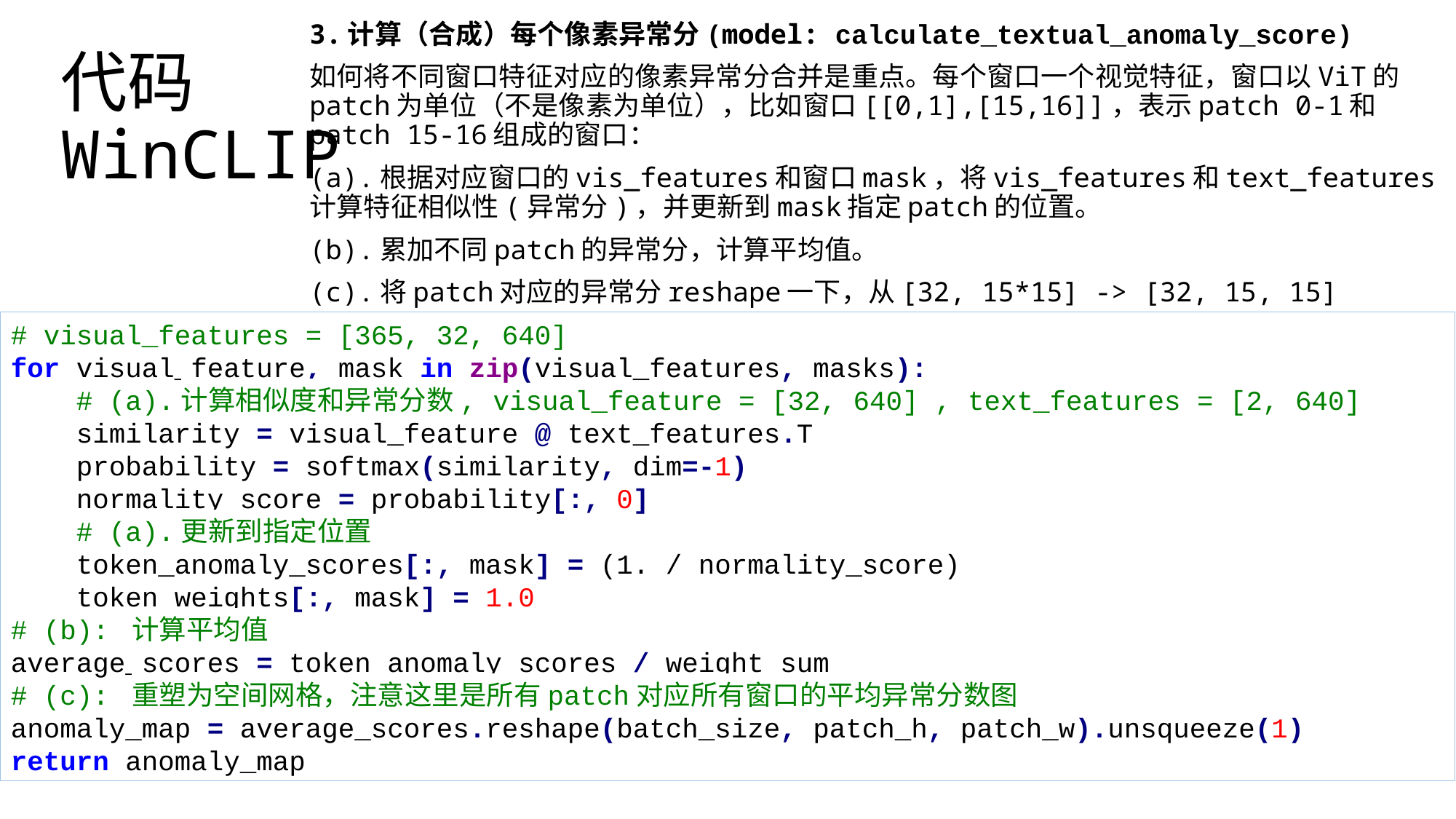

3.计算（合成）每个像素异常分(model: calculate_textual_anomaly_score)
如何将不同窗口特征对应的像素异常分合并是重点。每个窗口一个视觉特征，窗口以ViT的patch为单位（不是像素为单位），比如窗口[[0,1],[15,16]]，表示patch 0-1和patch 15-16组成的窗口：
(a).根据对应窗口的vis_features和窗口mask，将vis_features和text_features计算特征相似性(异常分)，并更新到mask指定patch的位置。
(b).累加不同patch的异常分，计算平均值。
(c).将patch对应的异常分reshape一下，从[32, 15*15] -> [32, 15, 15]
# 代码 WinCLIP
# visual_features = [365, 32, 640]
for visual_feature, mask in zip(visual_features, masks):
    # (a).计算相似度和异常分数, visual_feature = [32, 640] , text_features = [2, 640]
    similarity = visual_feature @ text_features.T
    probability = softmax(similarity, dim=-1)
    normality_score = probability[:, 0]
    # (a).更新到指定位置
    token_anomaly_scores[:, mask] = (1. / normality_score)
    token_weights[:, mask] = 1.0
# (b): 计算平均值
average_scores = token_anomaly_scores / weight_sum
# (c): 重塑为空间网格，注意这里是所有patch对应所有窗口的平均异常分数图
anomaly_map = average_scores.reshape(batch_size, patch_h, patch_w).unsqueeze(1)
return anomaly_map